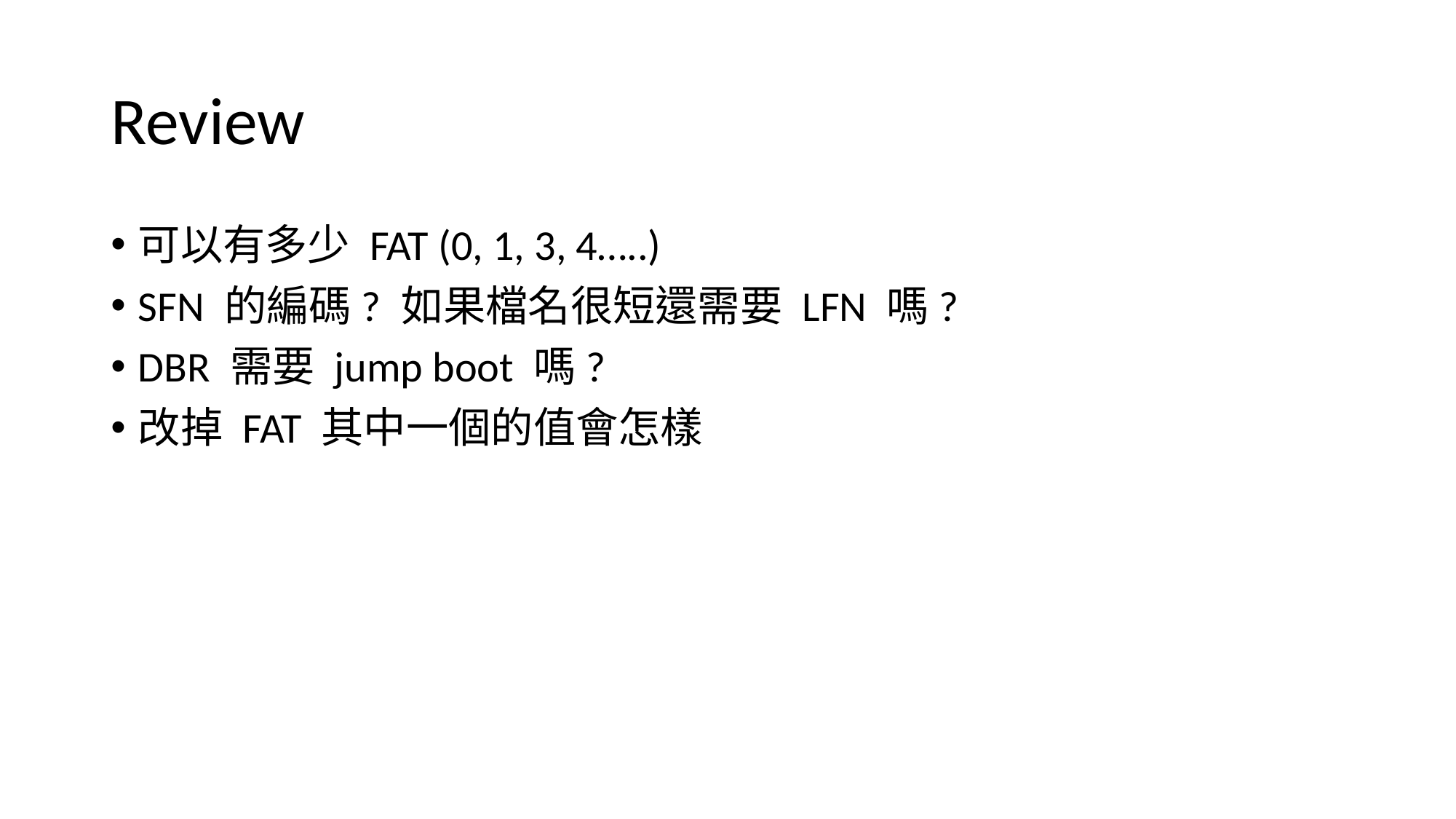

# Review
可以有多少 FAT (0, 1, 3, 4…..)
SFN 的編碼? 如果檔名很短還需要 LFN 嗎?
DBR 需要 jump boot 嗎?
改掉 FAT 其中一個的值會怎樣